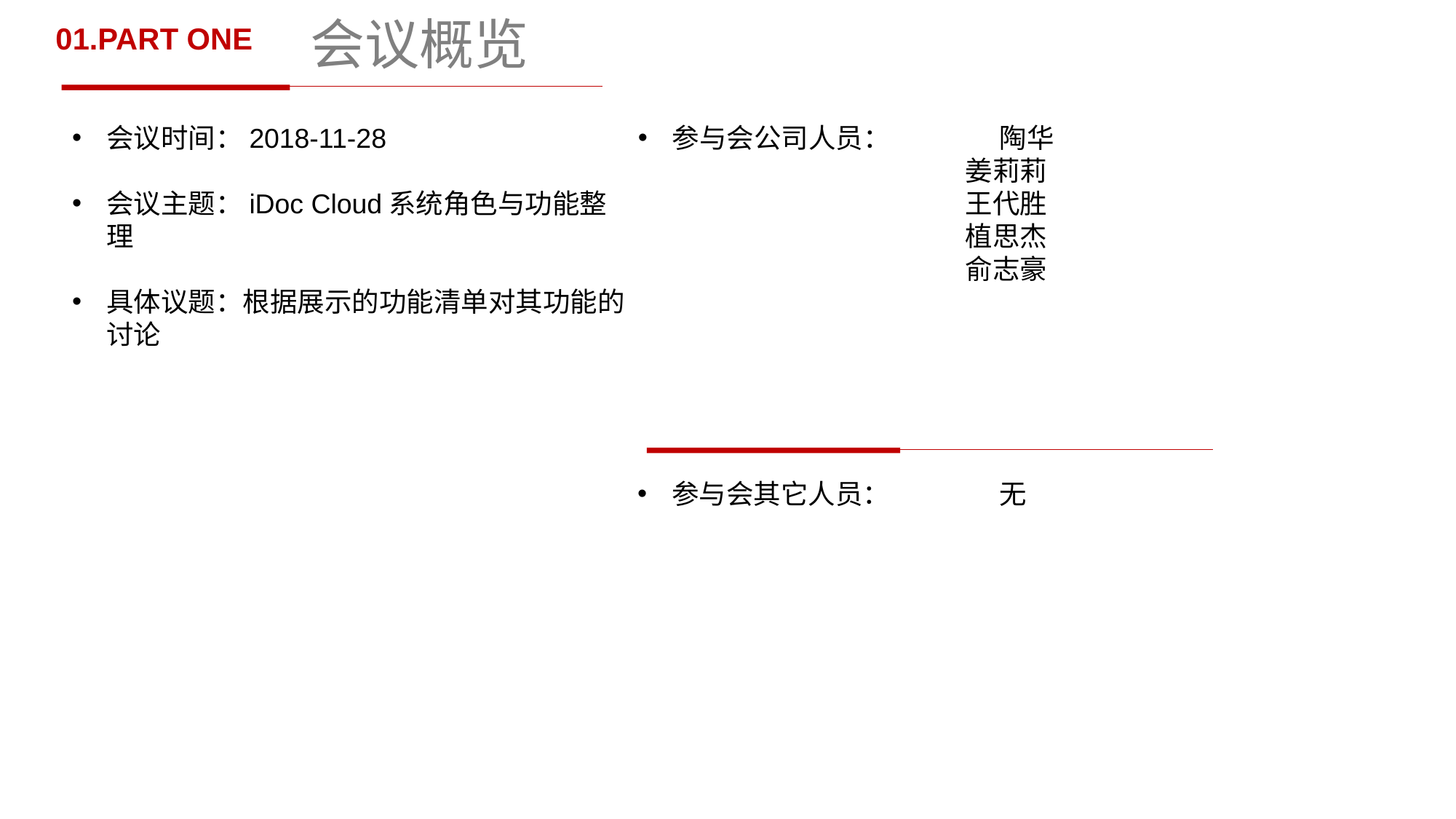

# 会议概览
01.PART ONE

会议时间：2018-11-28

会议主题：iDoc Cloud系统角色与功能整理

具体议题：根据展示的功能清单对其功能的讨论
参与会公司人员：	陶华
姜莉莉
王代胜
植思杰
俞志豪
参与会其它人员：	无